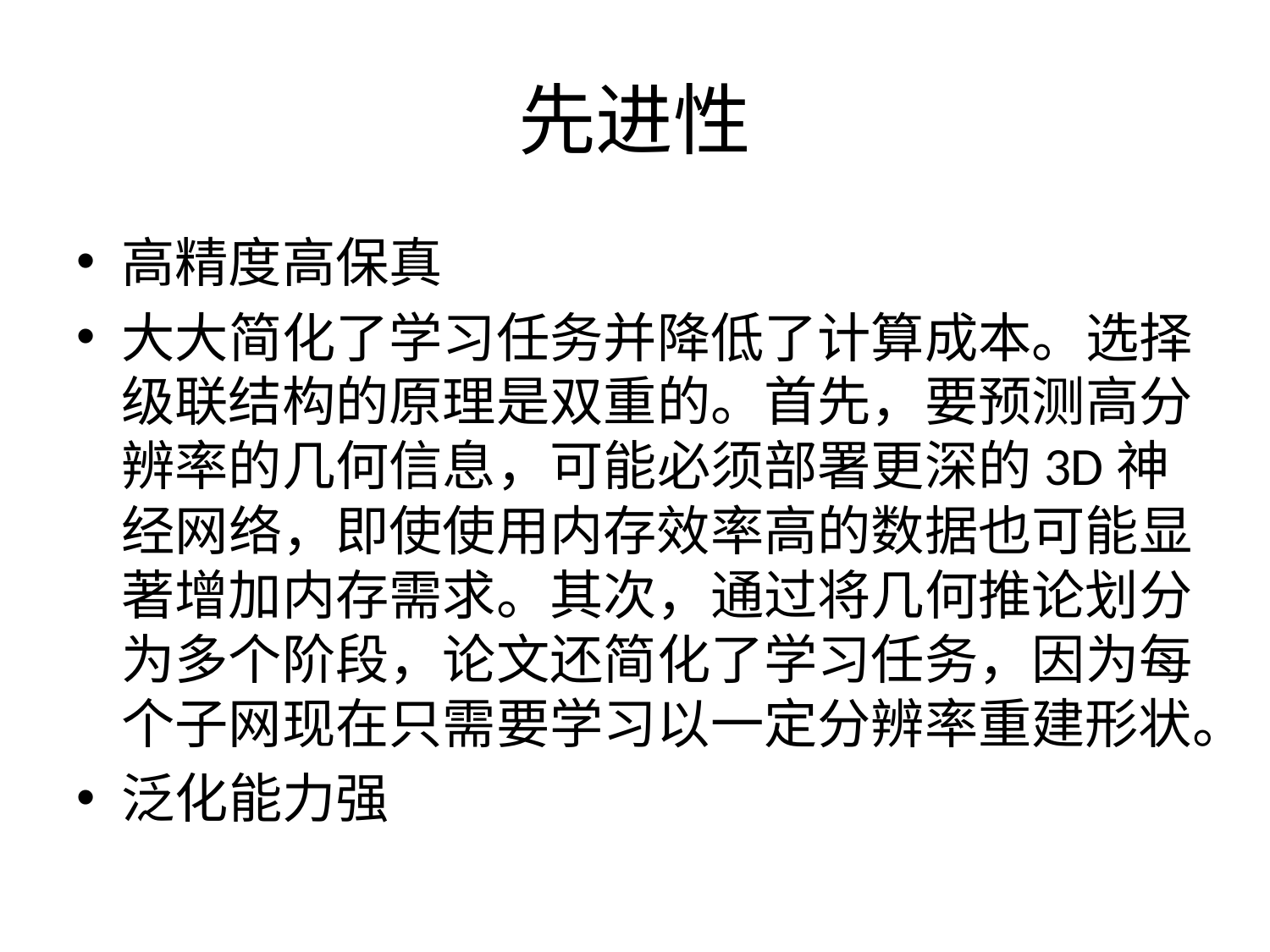

# 先进性
高精度高保真
大大简化了学习任务并降低了计算成本。选择级联结构的原理是双重的。首先，要预测高分辨率的几何信息，可能必须部署更深的3D神经网络，即使使用内存效率高的数据也可能显著增加内存需求。其次，通过将几何推论划分为多个阶段，论文还简化了学习任务，因为每个子网现在只需要学习以一定分辨率重建形状。
泛化能力强